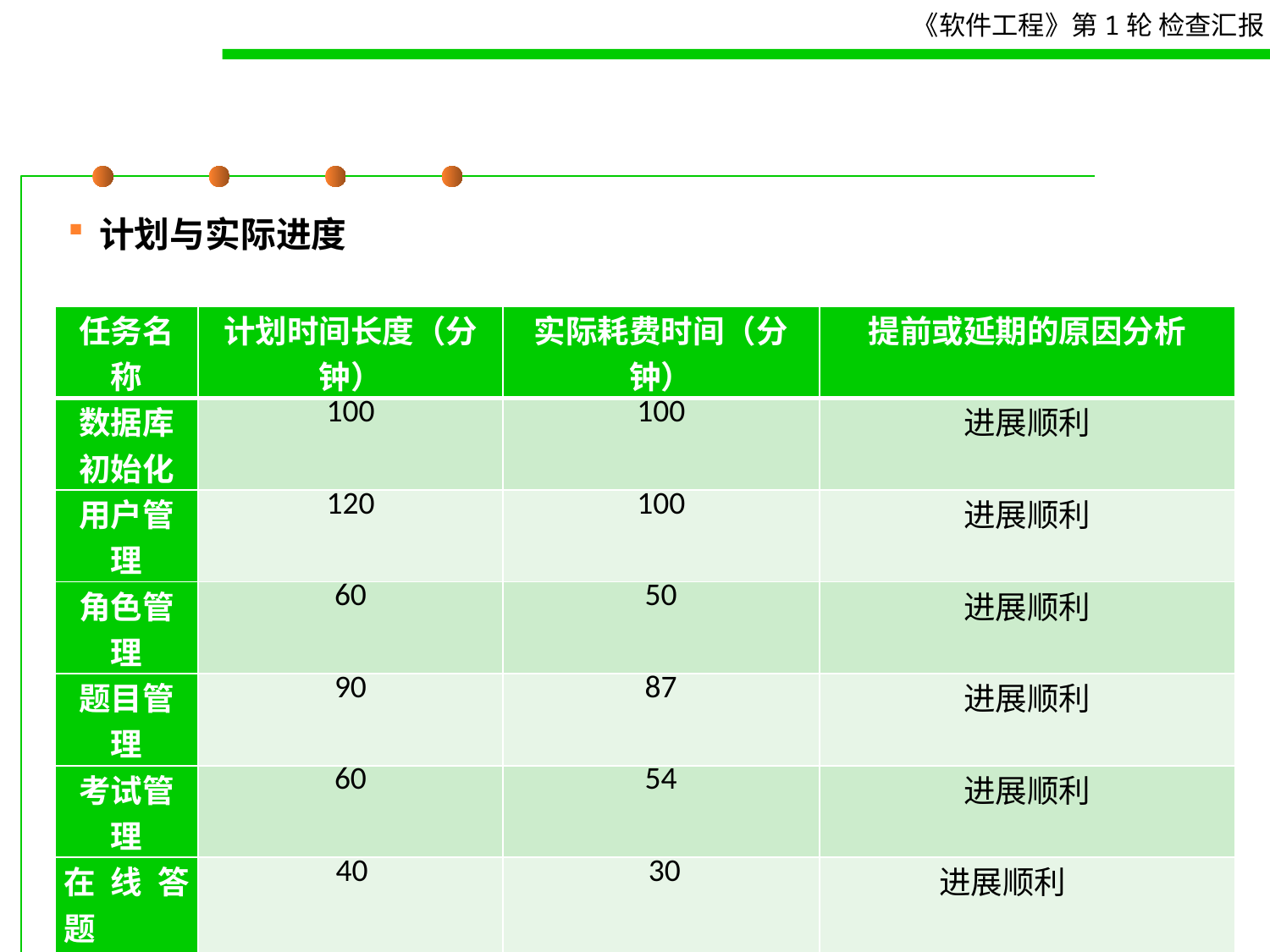

计划与实际进度

| 任务名称 | 计划时间长度（分钟） | 实际耗费时间（分钟） | 提前或延期的原因分析 |
| --- | --- | --- | --- |
| 数据库初始化 | 100 | 100 | 进展顺利 |
| 用户管理 | 120 | 100 | 进展顺利 |
| 角色管理 | 60 | 50 | 进展顺利 |
| 题目管理 | 90 | 87 | 进展顺利 |
| 考试管理 | 60 | 54 | 进展顺利 |
| 在线答题 | 40 | 30 | 进展顺利 |